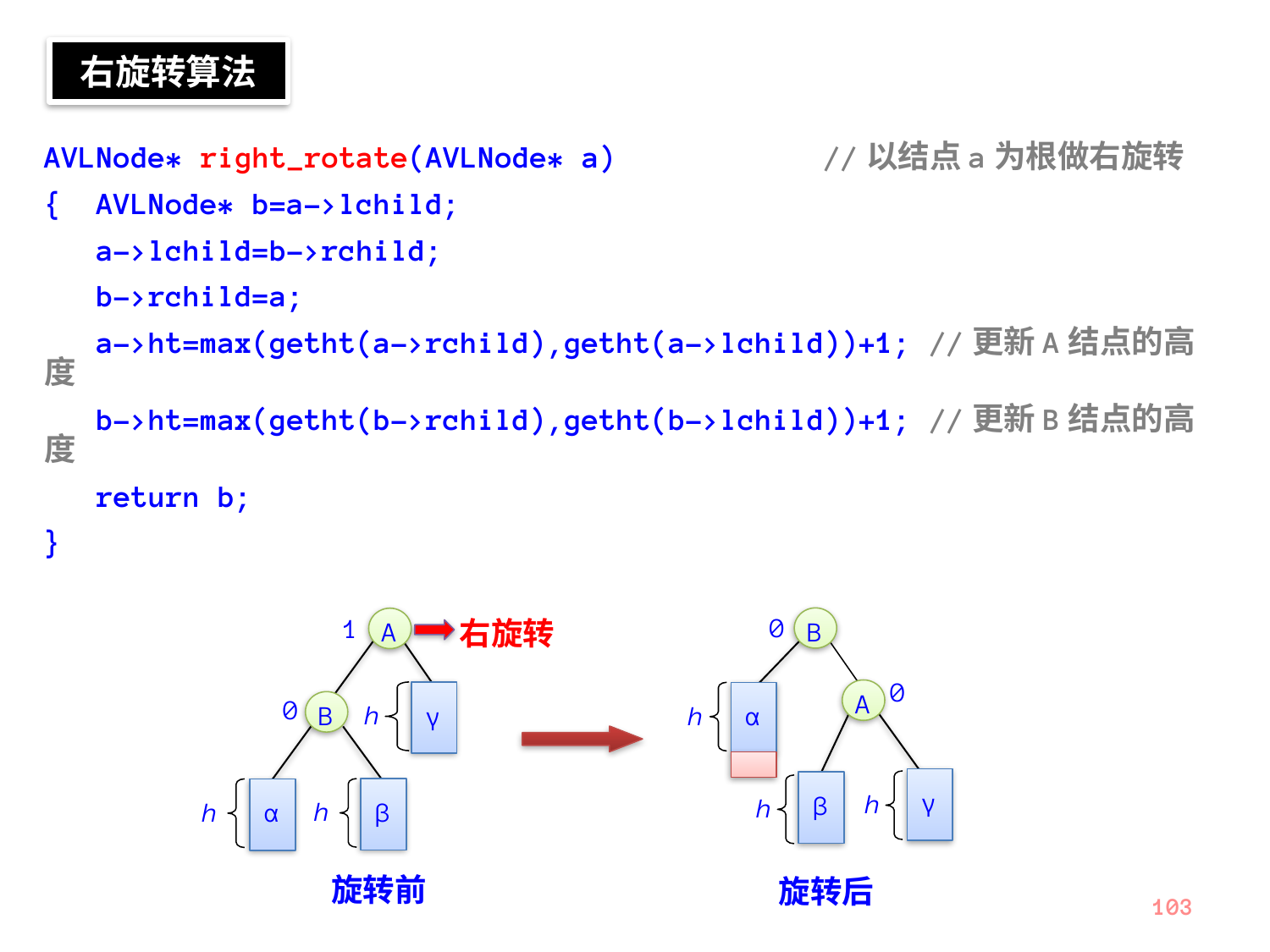

右旋转算法
AVLNode* right_rotate(AVLNode* a)   		 //以结点a为根做右旋转
{  AVLNode* b=a->lchild;
   a->lchild=b->rchild;
   b->rchild=a;
   a->ht=max(getht(a->rchild),getht(a->lchild))+1; //更新A结点的高度
   b->ht=max(getht(b->rchild),getht(b->lchild))+1; //更新B结点的高度
   return b;
}

右旋转

B
A
1

γ
0
B
h

β

α
h
h
旋转前
0

0
A

α
h

γ

β

h
h
旋转后
103